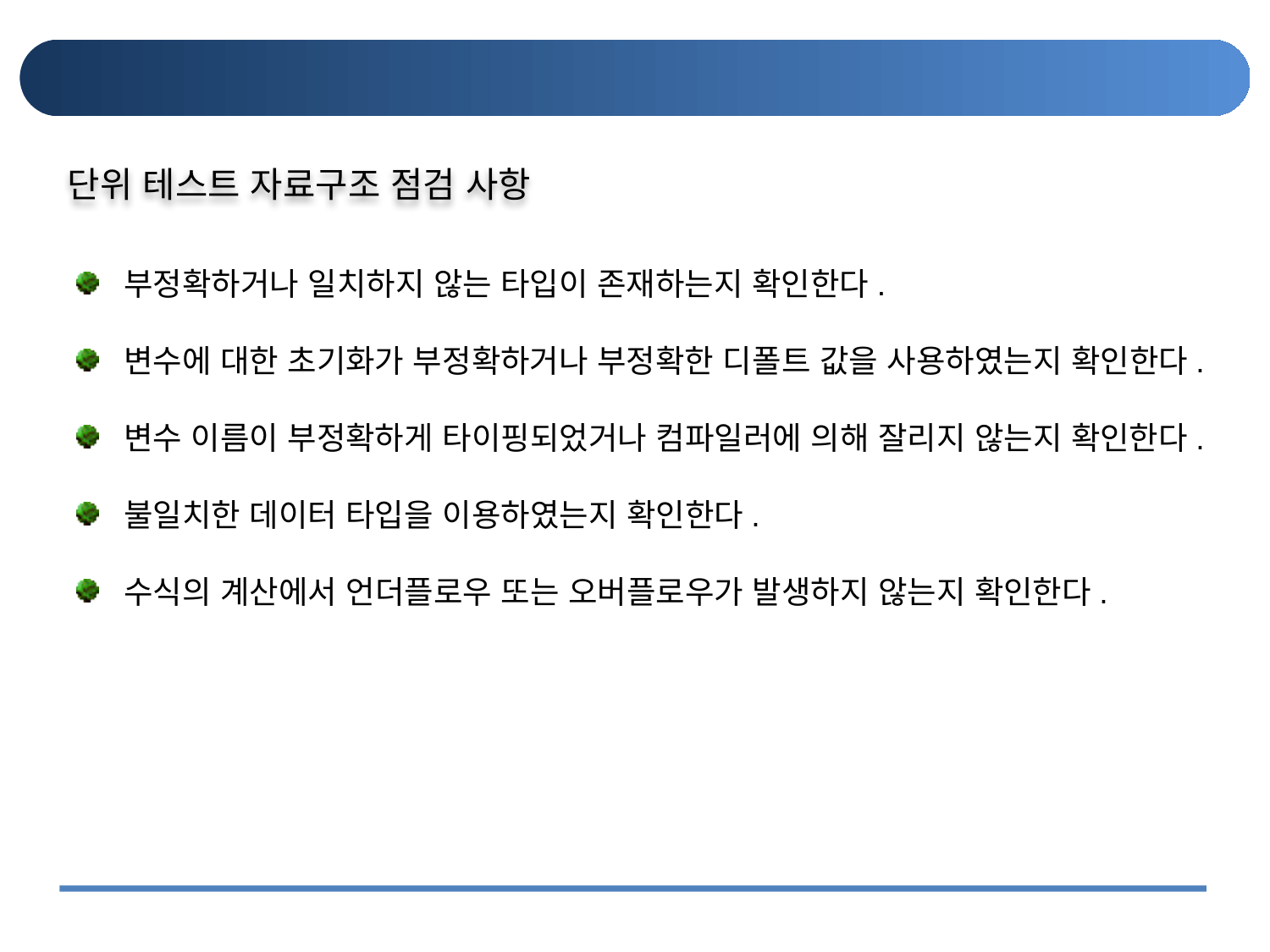

#
단위 테스트 자료구조 점검 사항
부정확하거나 일치하지 않는 타입이 존재하는지 확인한다.
변수에 대한 초기화가 부정확하거나 부정확한 디폴트 값을 사용하였는지 확인한다.
변수 이름이 부정확하게 타이핑되었거나 컴파일러에 의해 잘리지 않는지 확인한다.
불일치한 데이터 타입을 이용하였는지 확인한다.
수식의 계산에서 언더플로우 또는 오버플로우가 발생하지 않는지 확인한다.